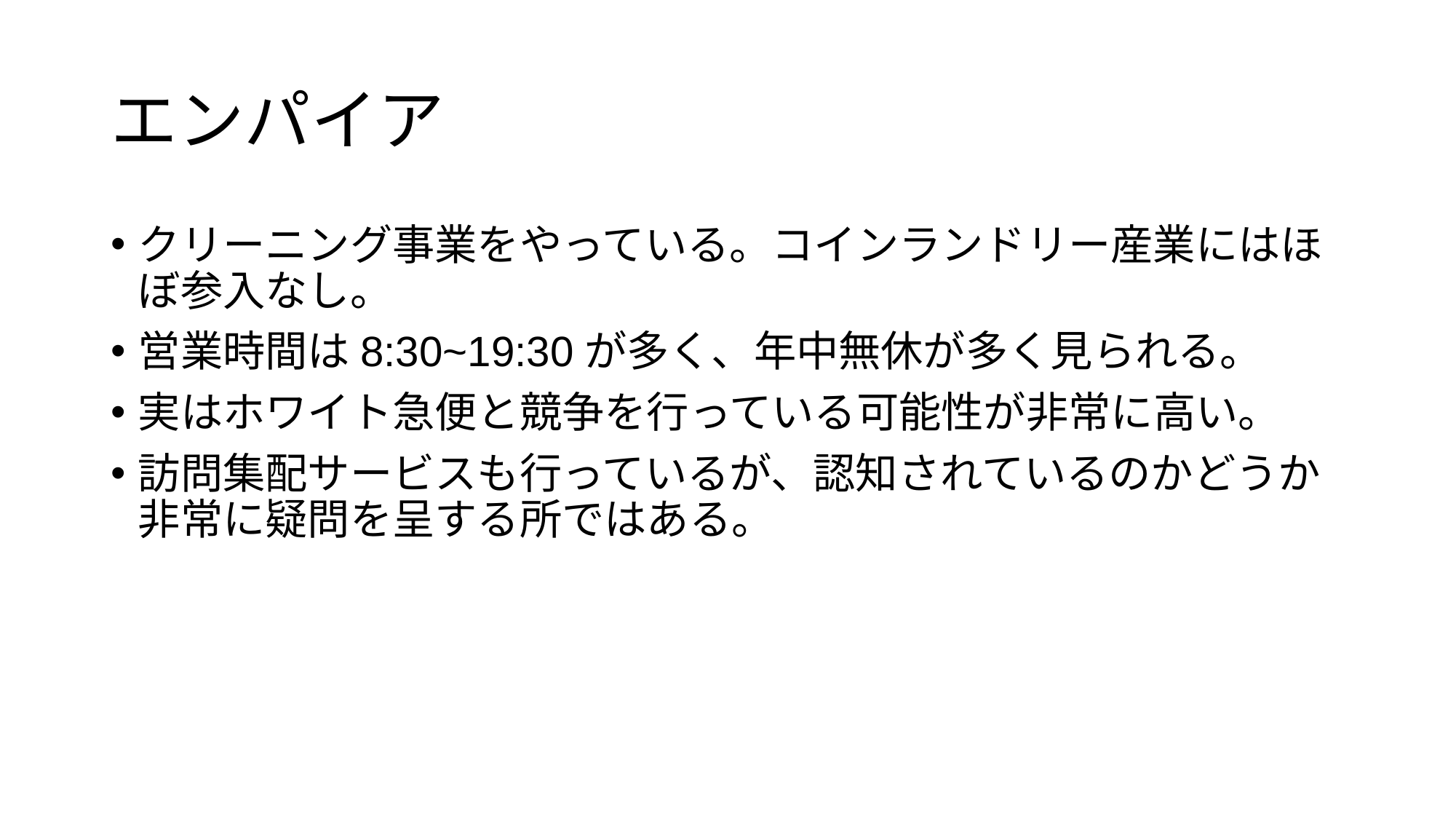

# エンパイア
クリーニング事業をやっている。コインランドリー産業にはほぼ参入なし。
営業時間は8:30~19:30が多く、年中無休が多く見られる。
実はホワイト急便と競争を行っている可能性が非常に高い。
訪問集配サービスも行っているが、認知されているのかどうか非常に疑問を呈する所ではある。